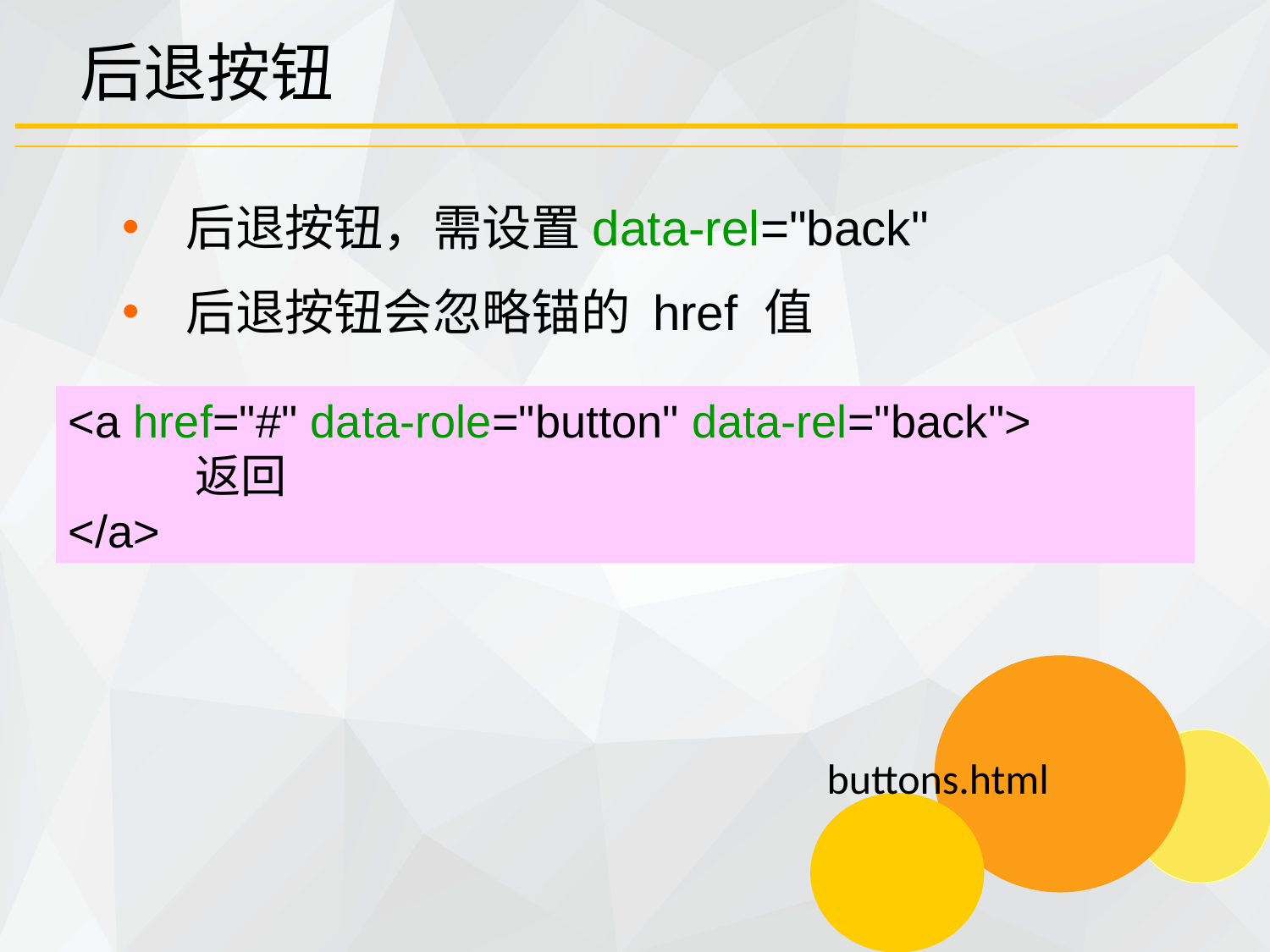

# 后退按钮
后退按钮，需设置data-rel="back"
后退按钮会忽略锚的 href 值
<a href="#" data-role="button" data-rel="back">
	返回
</a>
buttons.html